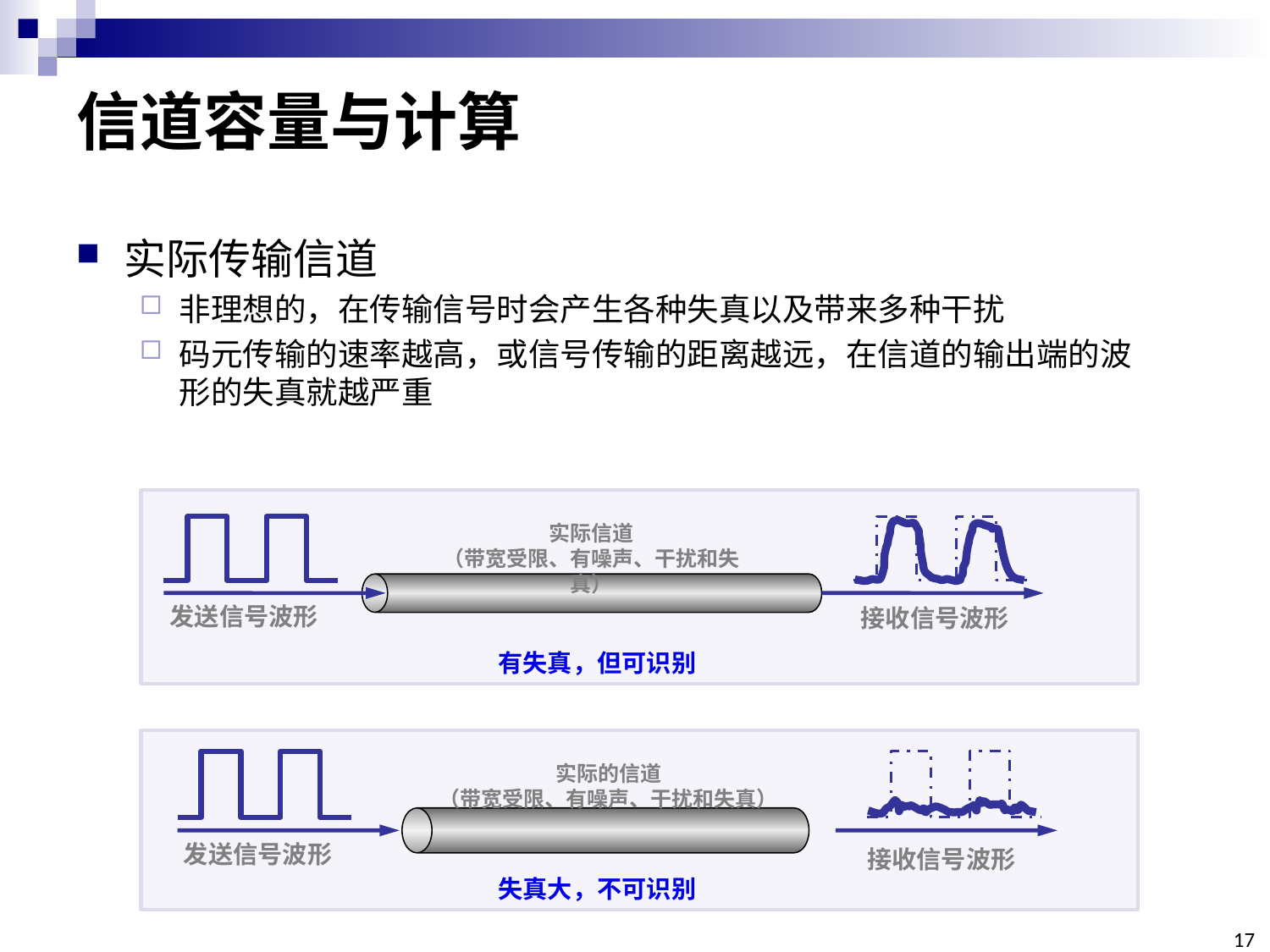

# 信道容量与计算
实际传输信道
非理想的，在传输信号时会产生各种失真以及带来多种干扰
码元传输的速率越高，或信号传输的距离越远，在信道的输出端的波形的失真就越严重

实际信道
（带宽受限、有噪声、干扰和失真）

发送信号波形
接收信号波形
有失真，但可识别

实际的信道
（带宽受限、有噪声、干扰和失真）

发送信号波形
接收信号波形
失真大，不可识别
17